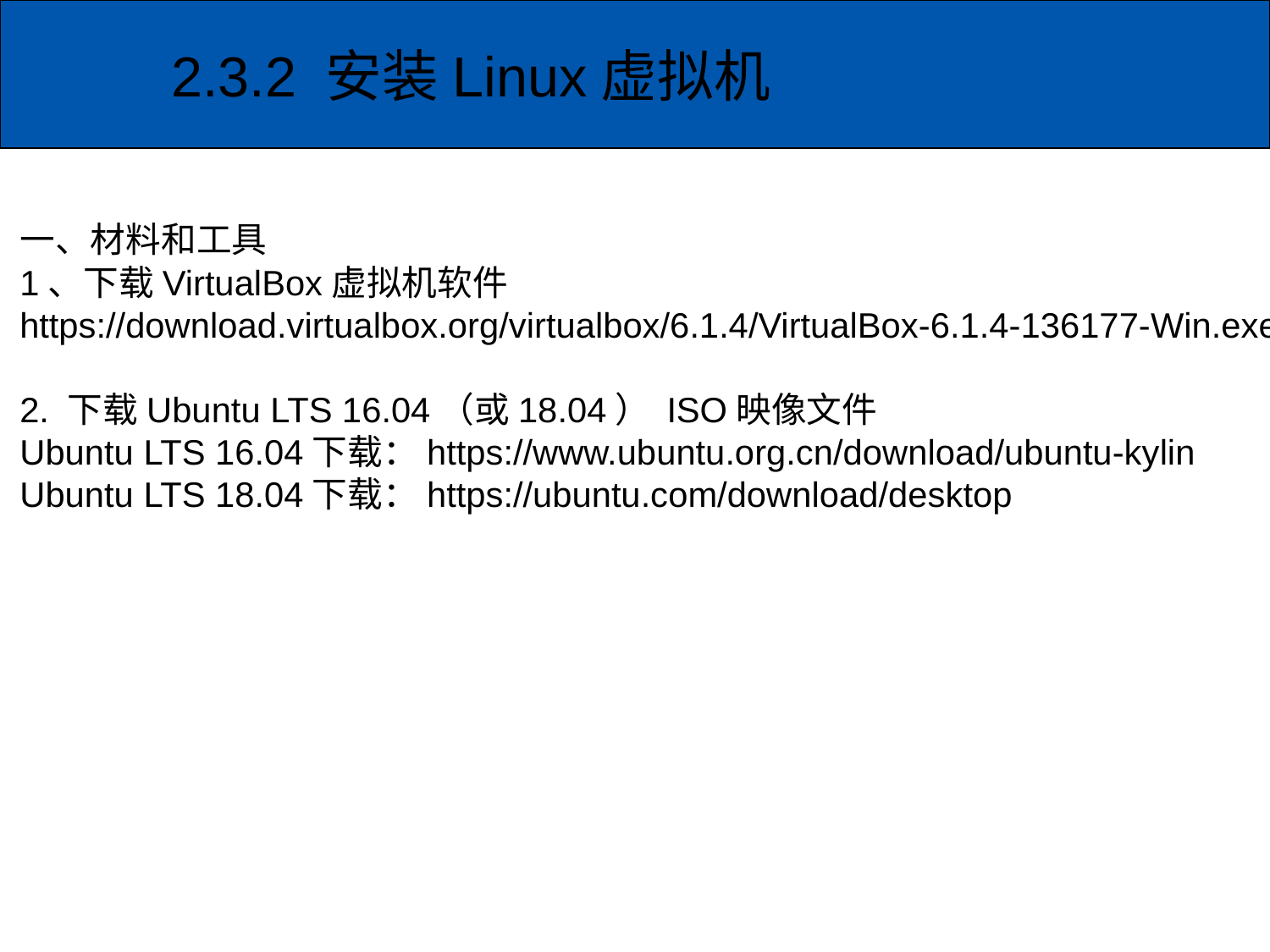

2.3.2 安装Linux虚拟机
一、材料和工具
1、下载VirtualBox虚拟机软件
https://download.virtualbox.org/virtualbox/6.1.4/VirtualBox-6.1.4-136177-Win.exe

2. 下载Ubuntu LTS 16.04（或18.04） ISO映像文件
Ubuntu LTS 16.04下载：https://www.ubuntu.org.cn/download/ubuntu-kylin
Ubuntu LTS 18.04下载：https://ubuntu.com/download/desktop